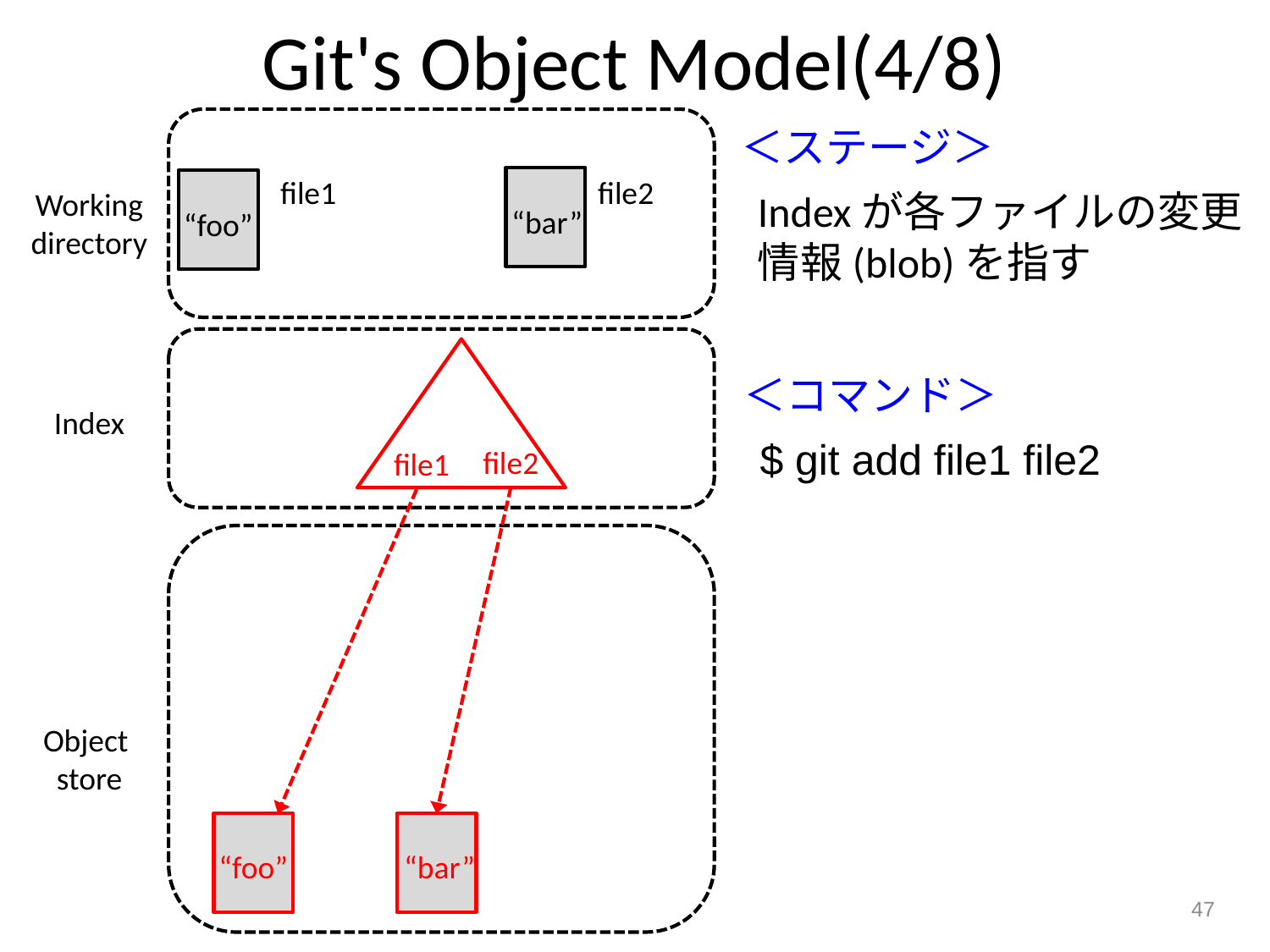

Git's Object Model(4/8)

＜ステージ＞
file1
file2

Working
directory
Indexが各ファイルの変更情報(blob)を指す
“bar”
“foo”

＜コマンド＞
Index
$ git add file1 file2
file2
file1

Object
store

“foo”
“bar”
47